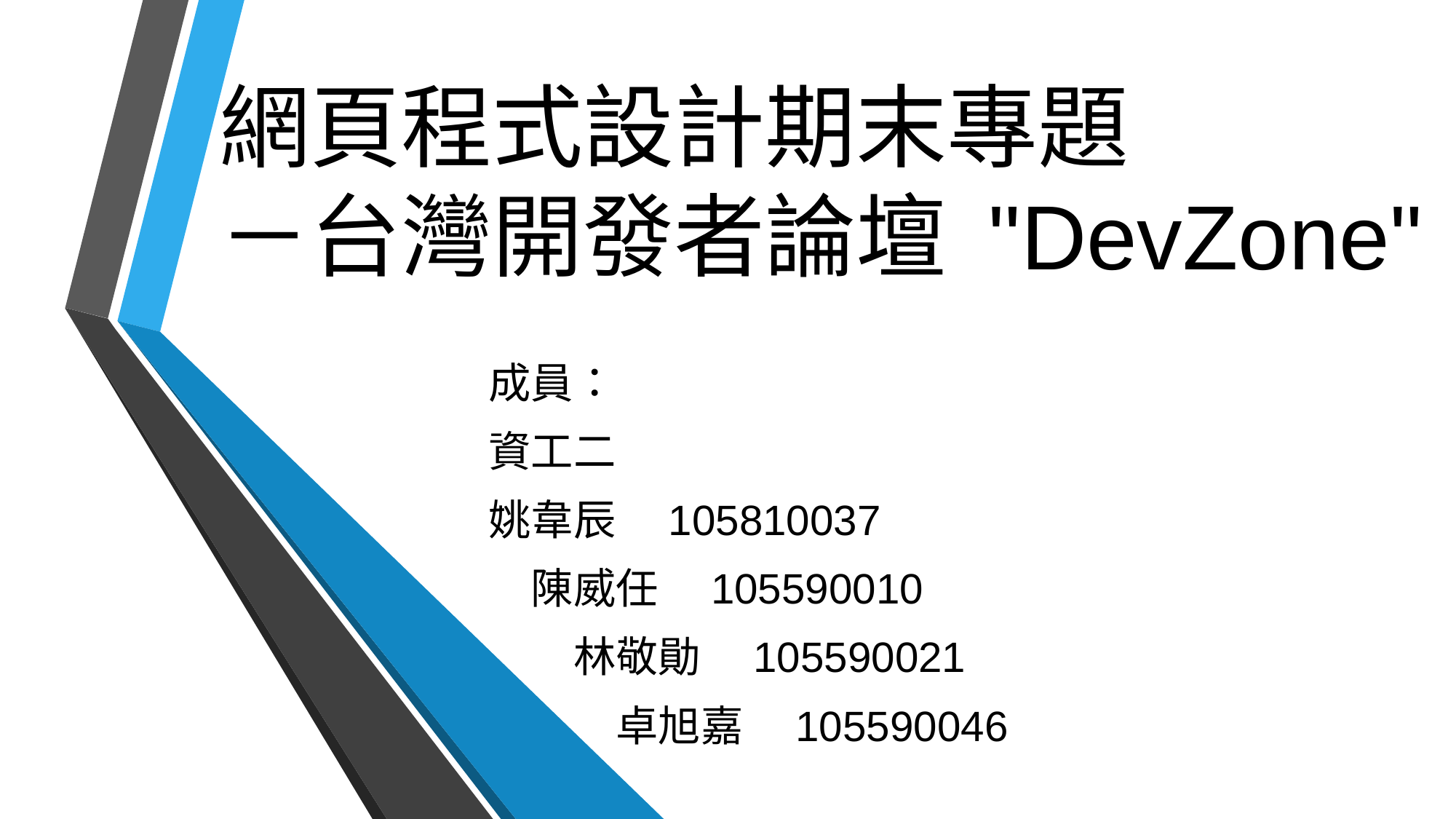

# 網頁程式設計期末專題 －台灣開發者論壇 "DevZone"
成員：
資工二
姚韋辰　105810037
　陳威任　105590010
　　林敬勛　105590021
　　　卓旭嘉　105590046